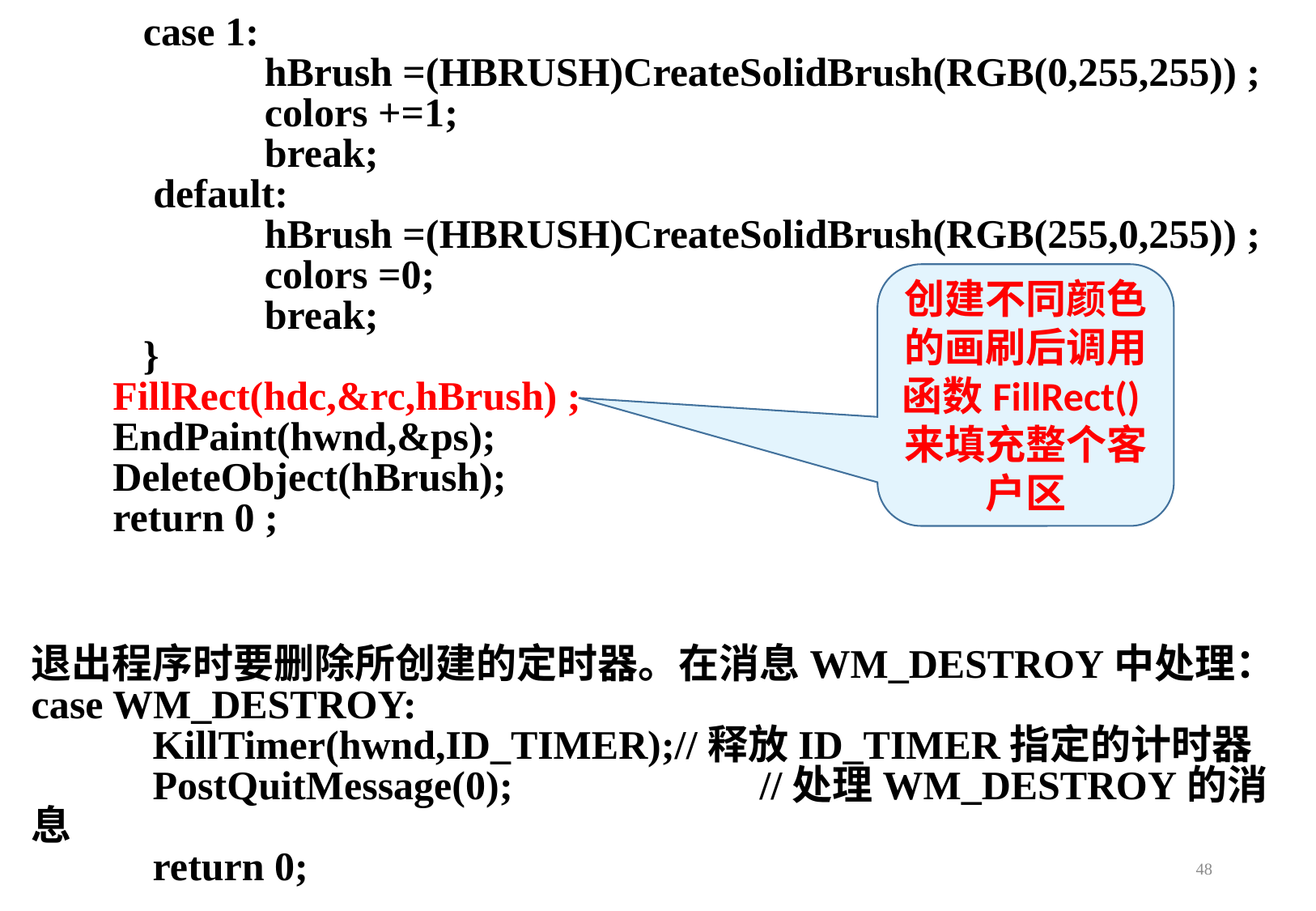

case 1:
		hBrush =(HBRUSH)CreateSolidBrush(RGB(0,255,255)) ;
		colors +=1;
		break;
	 default:
		hBrush =(HBRUSH)CreateSolidBrush(RGB(255,0,255)) ;
		colors =0;
		break;
	}
         FillRect(hdc,&rc,hBrush) ;
         EndPaint(hwnd,&ps);
         DeleteObject(hBrush);
         return 0 ;
创建不同颜色的画刷后调用函数FillRect()来填充整个客户区
退出程序时要删除所创建的定时器。在消息WM_DESTROY中处理：
case WM_DESTROY:
	KillTimer(hwnd,ID_TIMER);//释放ID_TIMER指定的计时器
	PostQuitMessage(0);			//处理WM_DESTROY的消息
	return 0;
48